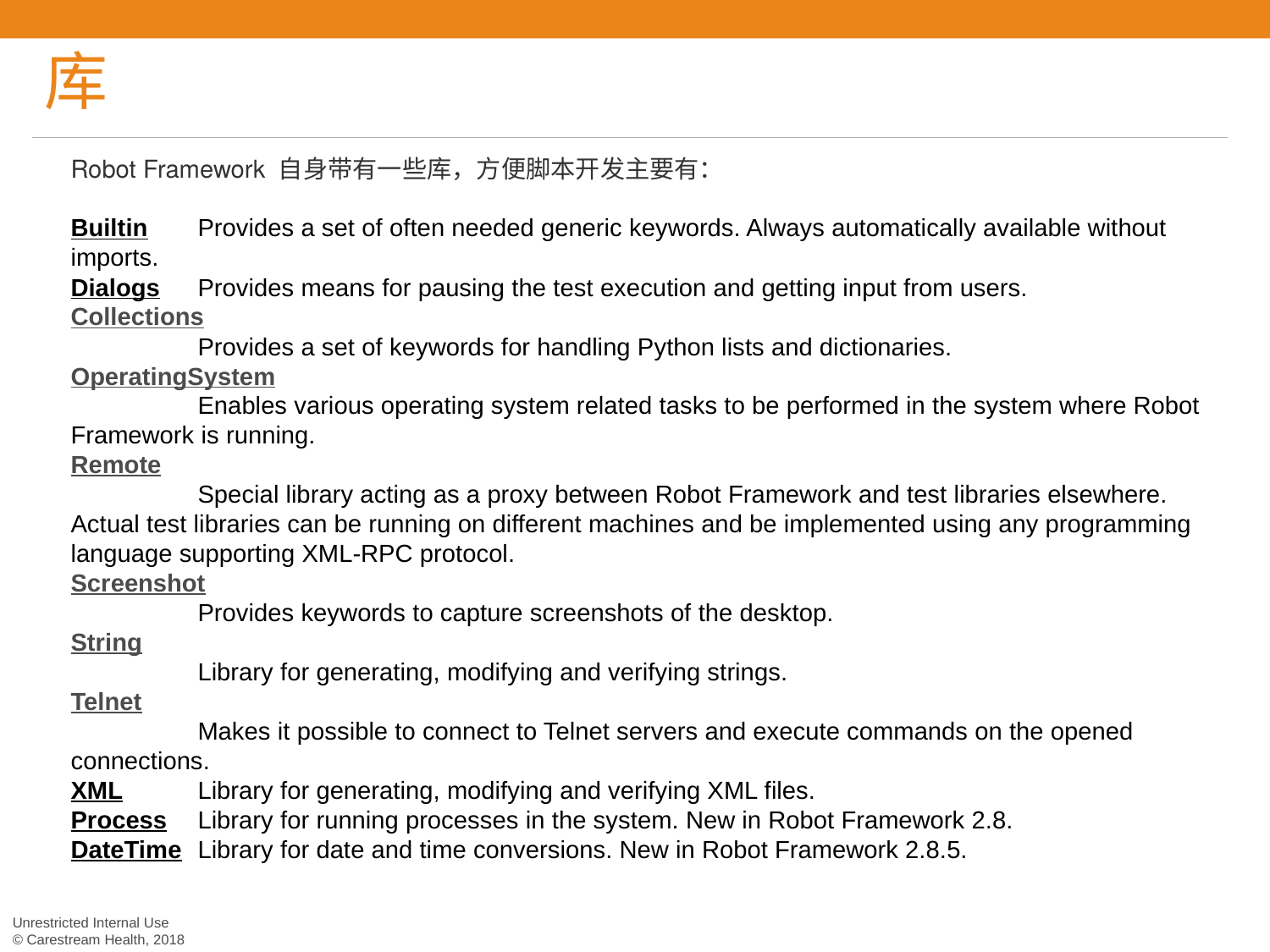

# 库
Robot Framework 自身带有一些库，方便脚本开发主要有：

Builtin	Provides a set of often needed generic keywords. Always automatically available without imports.
Dialogs	Provides means for pausing the test execution and getting input from users.
Collections
	Provides a set of keywords for handling Python lists and dictionaries.
OperatingSystem
	Enables various operating system related tasks to be performed in the system where Robot Framework is running.
Remote
	Special library acting as a proxy between Robot Framework and test libraries elsewhere. Actual test libraries can be running on different machines and be implemented using any programming language supporting XML-RPC protocol.
Screenshot
	Provides keywords to capture screenshots of the desktop.
String
	Library for generating, modifying and verifying strings.
Telnet
	Makes it possible to connect to Telnet servers and execute commands on the opened connections.
XML	Library for generating, modifying and verifying XML files.
Process	Library for running processes in the system. New in Robot Framework 2.8.
DateTime	Library for date and time conversions. New in Robot Framework 2.8.5.

Unrestricted Internal Use
© Carestream Health, 2018